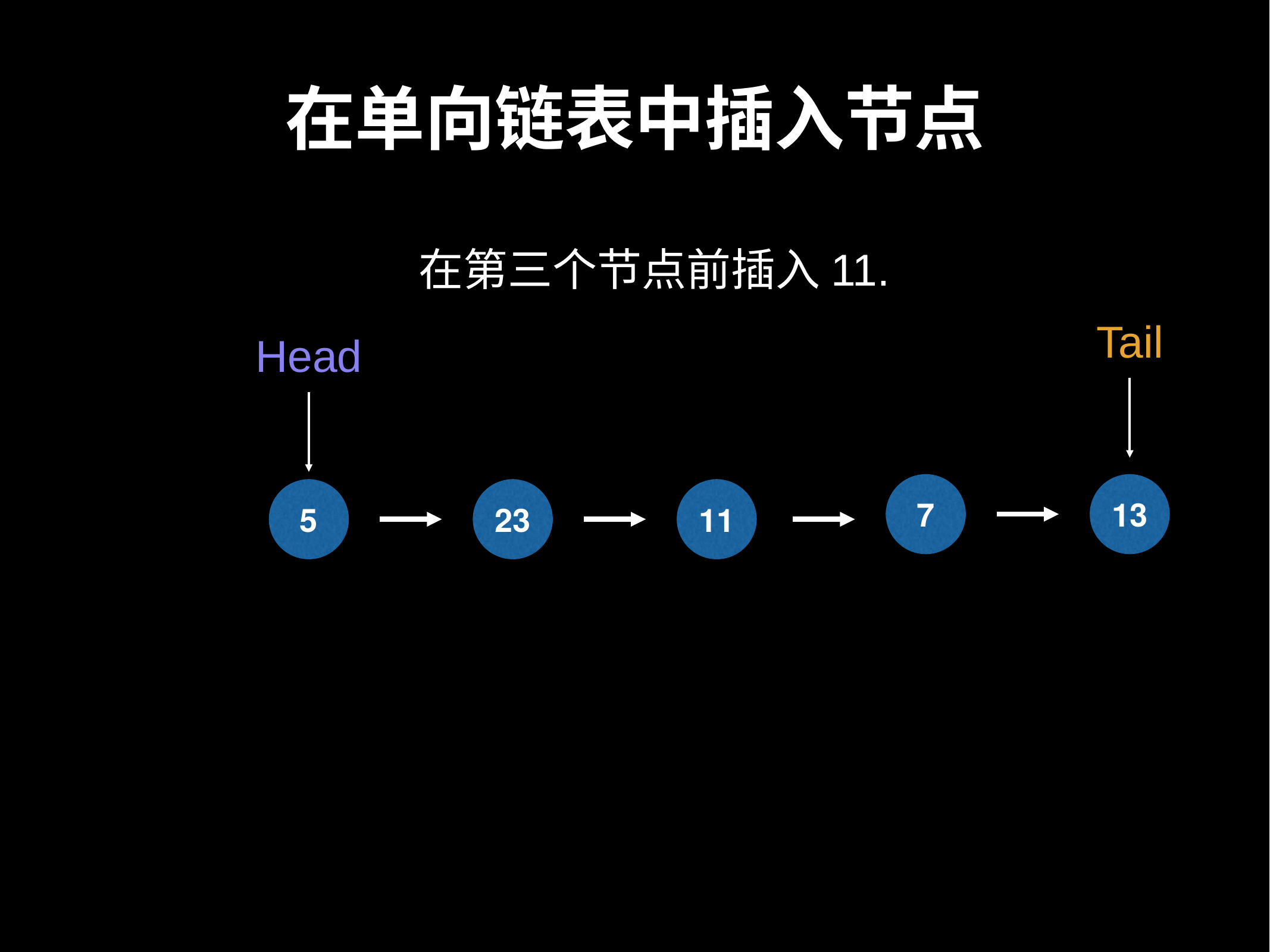

# 在单向链表中插入节点
在第三个节点前插入11.
Tail
Head

7
13
5
23
11